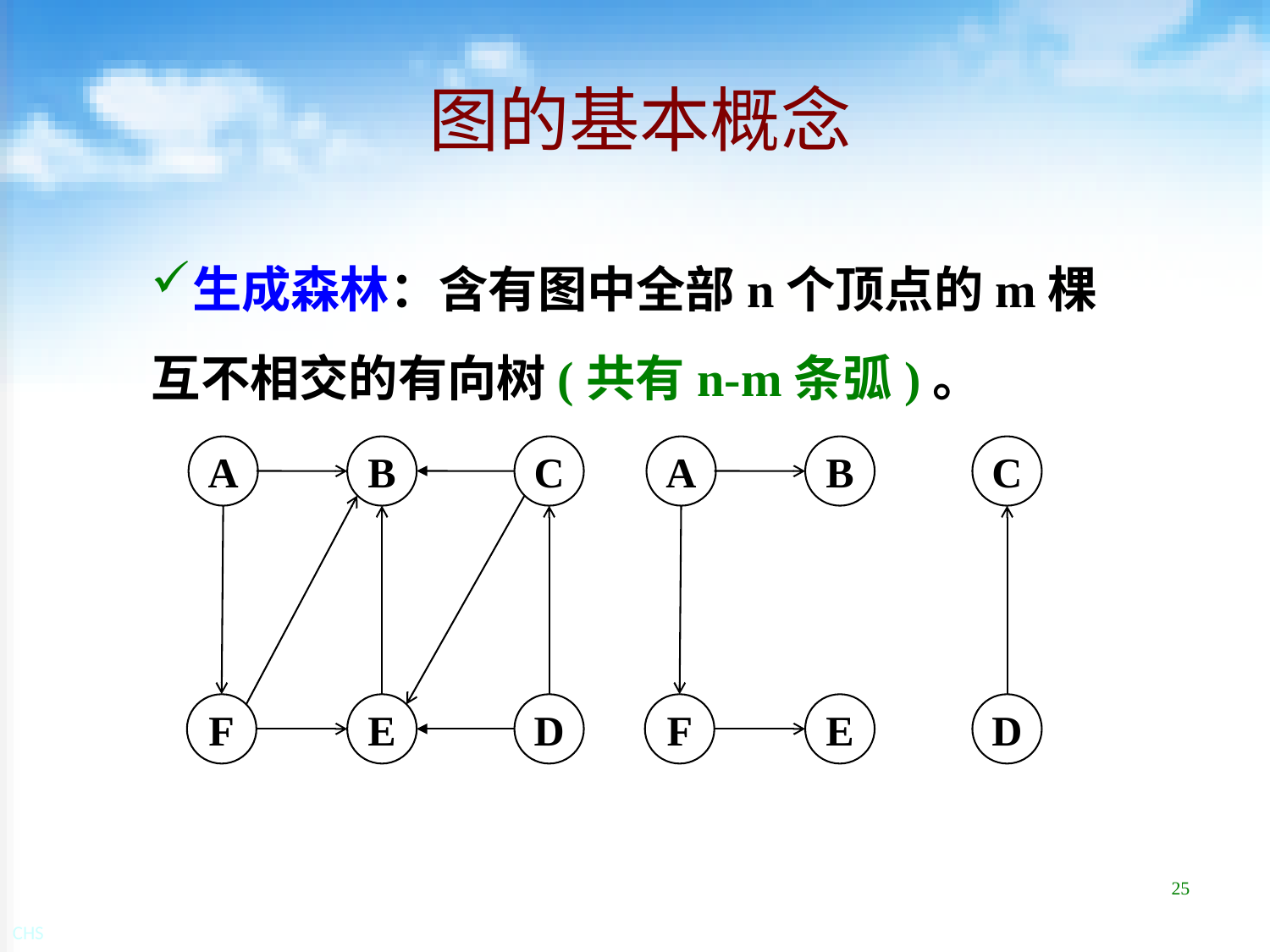

# 图的基本概念
生成森林：含有图中全部n个顶点的m棵互不相交的有向树(共有n-m条弧)。
A
B
C
F
E
D
A
B
F
E
C
D
25